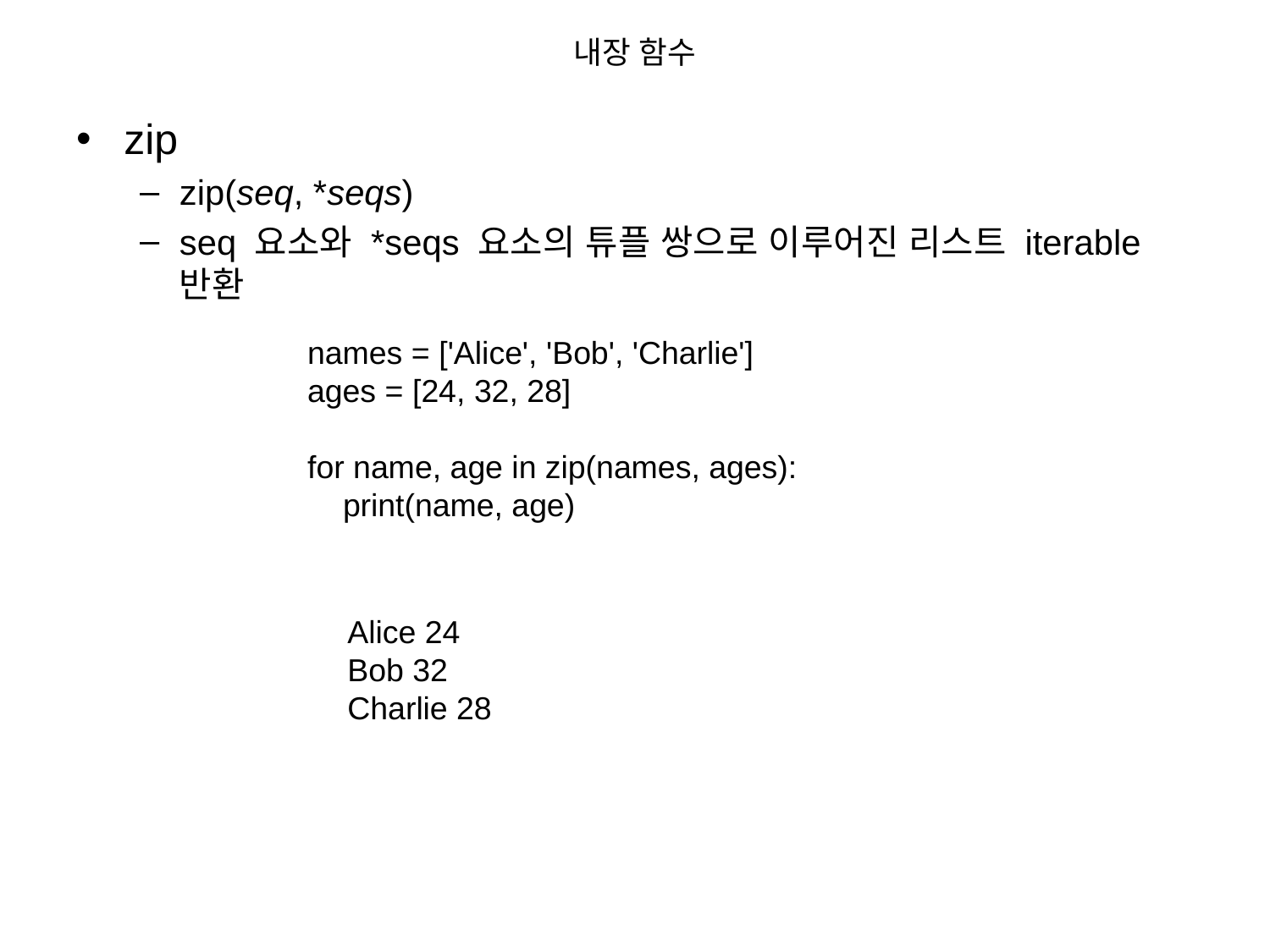

# 내장 함수
zip
zip(seq, *seqs)
seq 요소와 *seqs 요소의 튜플 쌍으로 이루어진 리스트 iterable 반환

names = ['Alice', 'Bob', 'Charlie']
ages = [24, 32, 28]

for name, age in zip(names, ages):
    print(name, age)
Alice 24
Bob 32
Charlie 28